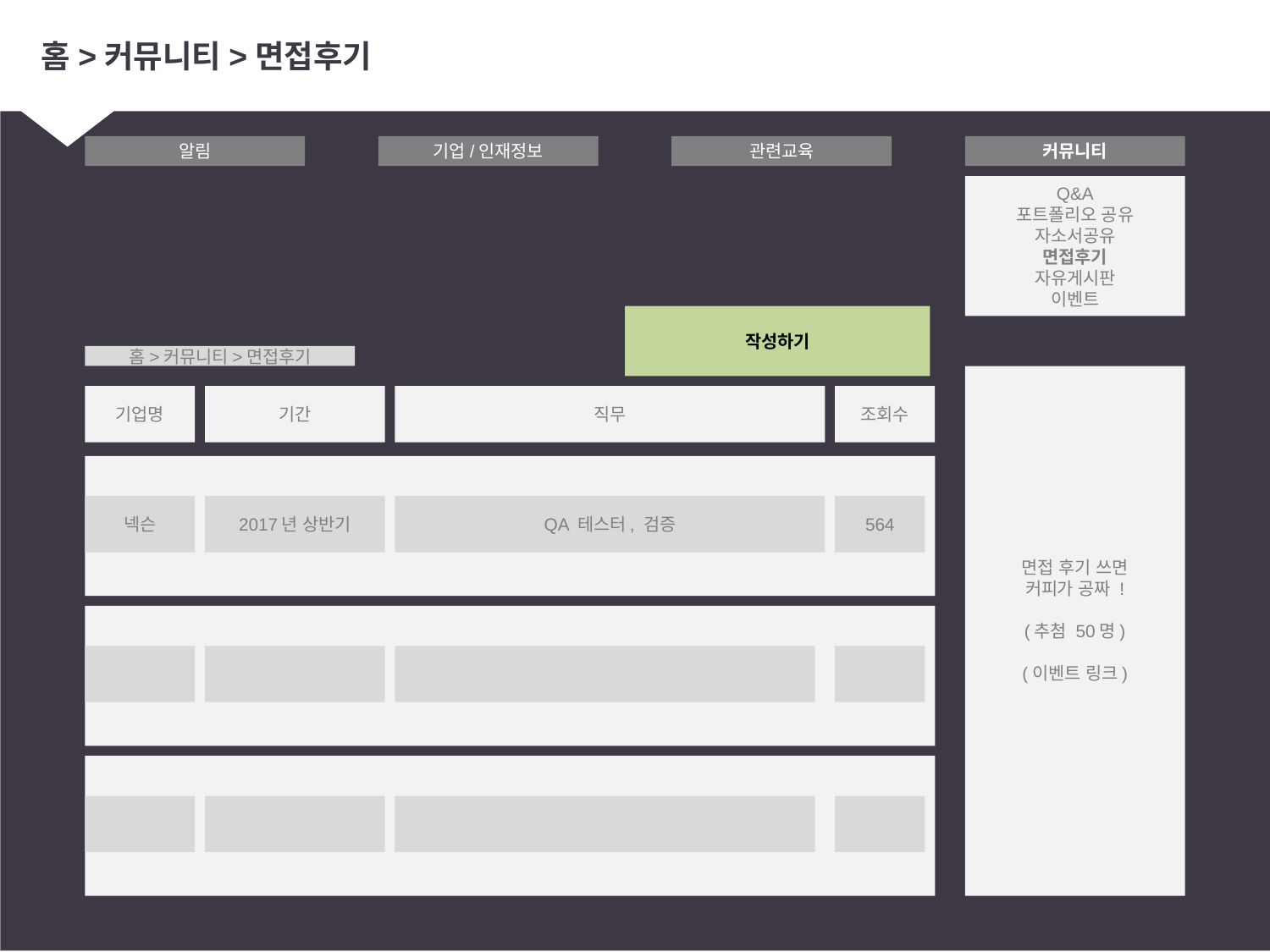

# 홈>커뮤니티>면접후기
알림
기업/인재정보
관련교육
커뮤니티
Q&A
포트폴리오 공유
자소서공유
면접후기
자유게시판
이벤트
작성하기
홈>커뮤니티>면접후기
면접 후기 쓰면
커피가 공짜 !

(추첨 50명)

(이벤트 링크)

기업명
기간
직무
조회수

넥슨
2017년 상반기
QA 테스터, 검증
564